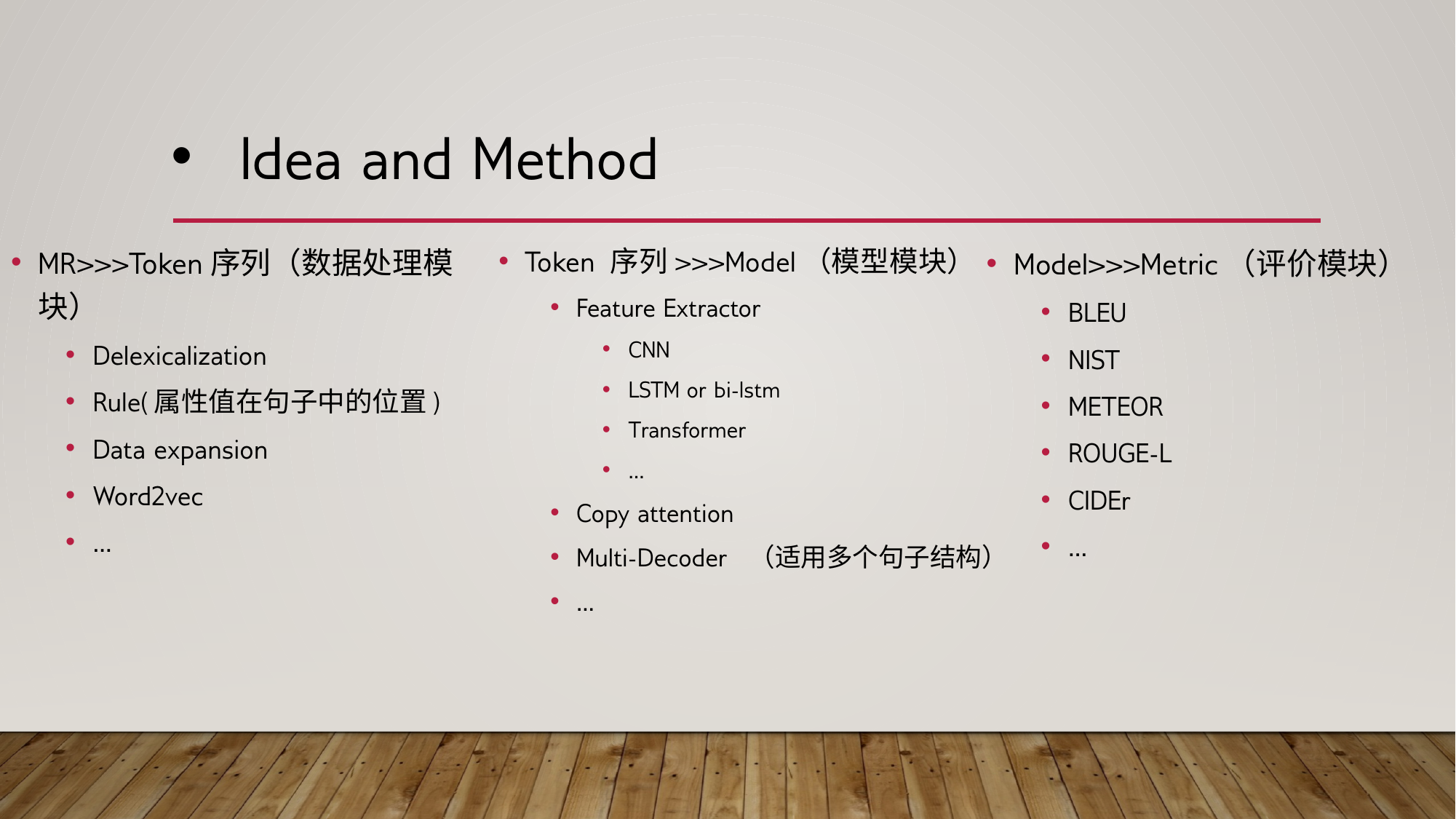

Idea and Method

MR>>>Token序列（数据处理模块）
Delexicalization
Rule(属性值在句子中的位置)
Data expansion
Word2vec
…

Token 序列>>>Model（模型模块）
Feature Extractor
CNN
LSTM or bi-lstm
Transformer
…
Copy attention
Multi-Decoder  （适用多个句子结构）
…

Model>>>Metric（评价模块）
BLEU
NIST
METEOR
ROUGE-L
CIDEr
…